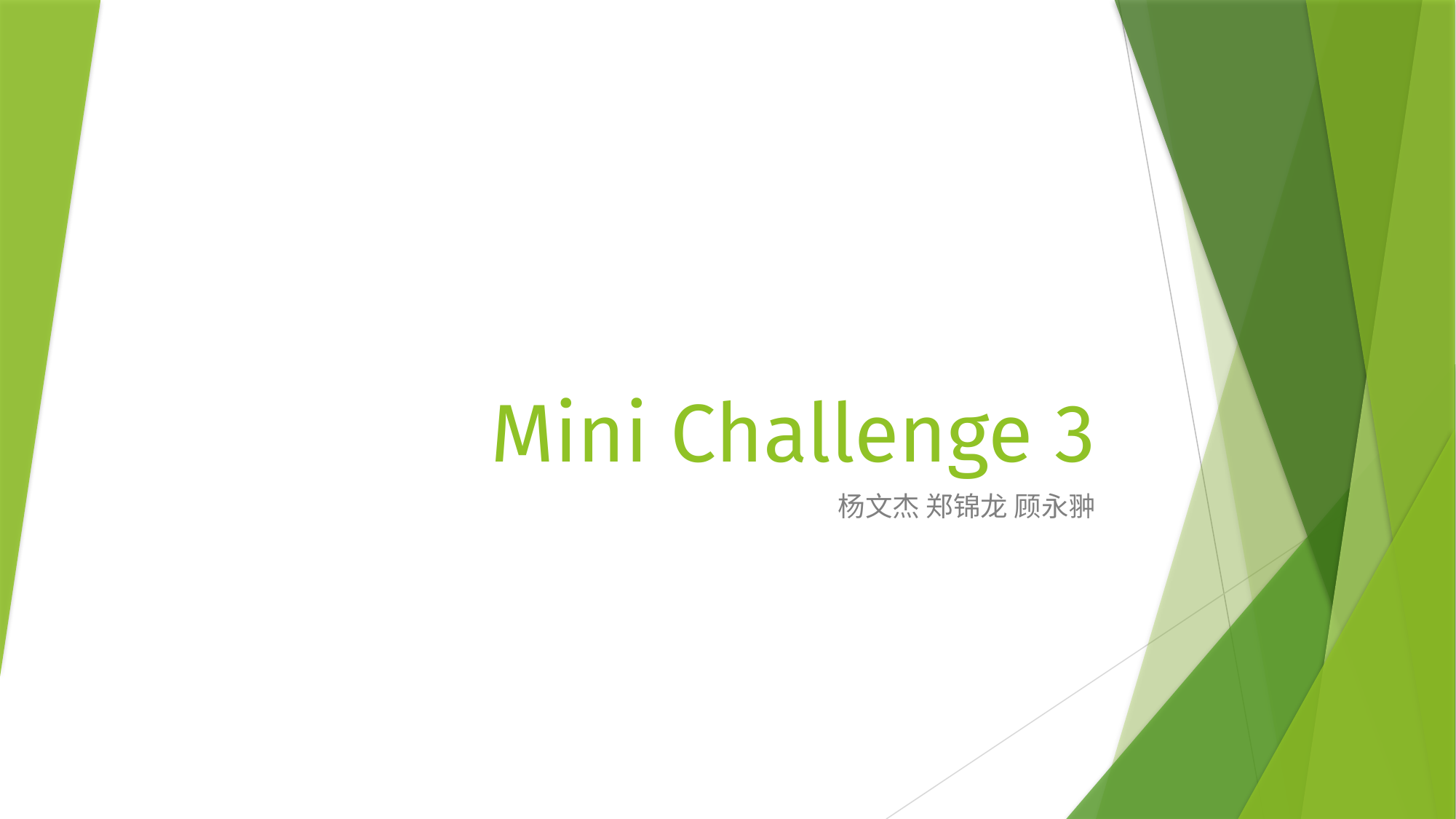

# Mini Challenge 3
杨文杰 郑锦龙 顾永翀